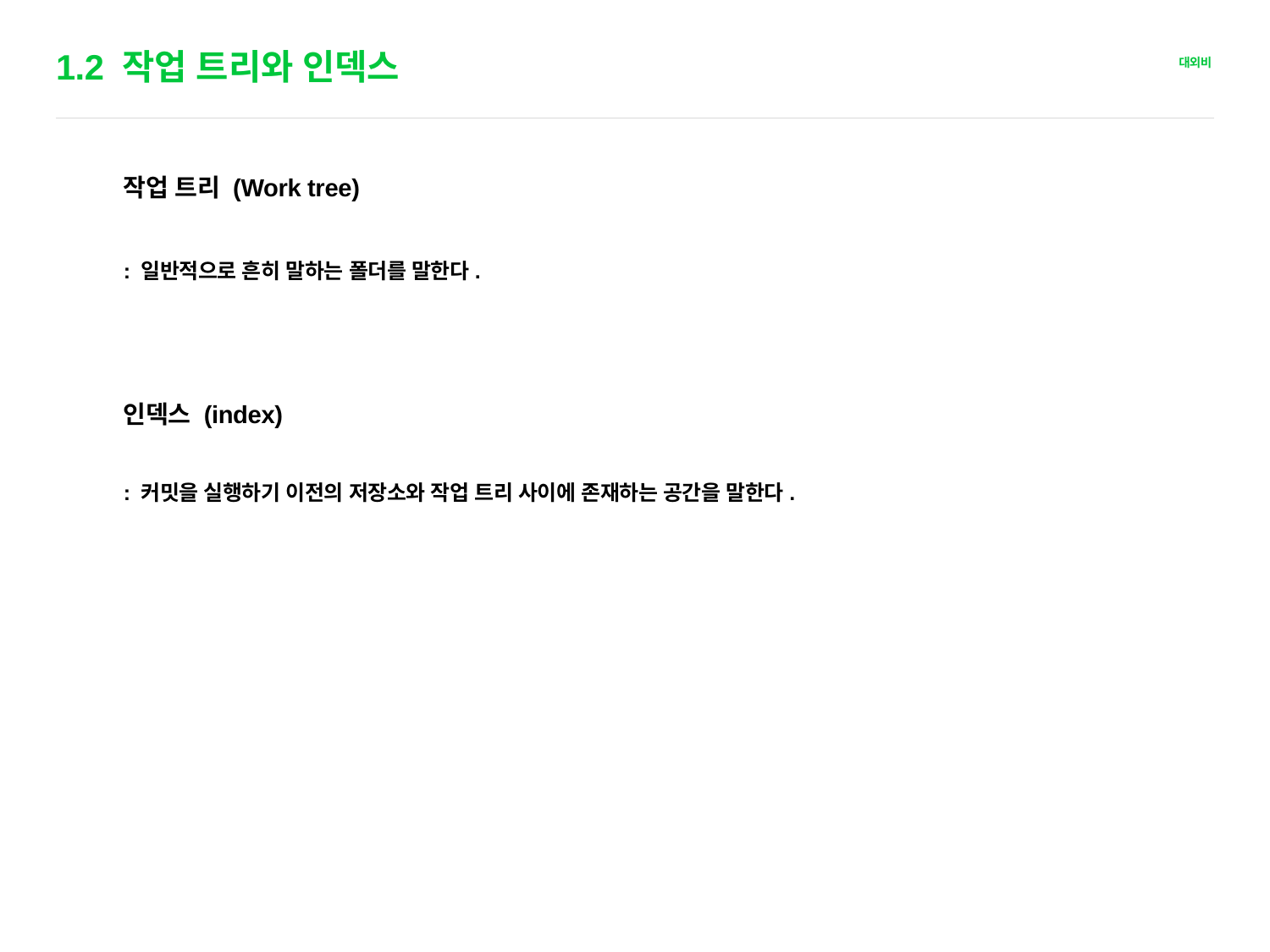

# 1.2 작업 트리와 인덱스
작업 트리 (Work tree)

: 일반적으로 흔히 말하는 폴더를 말한다.

인덱스 (index)

: 커밋을 실행하기 이전의 저장소와 작업 트리 사이에 존재하는 공간을 말한다.